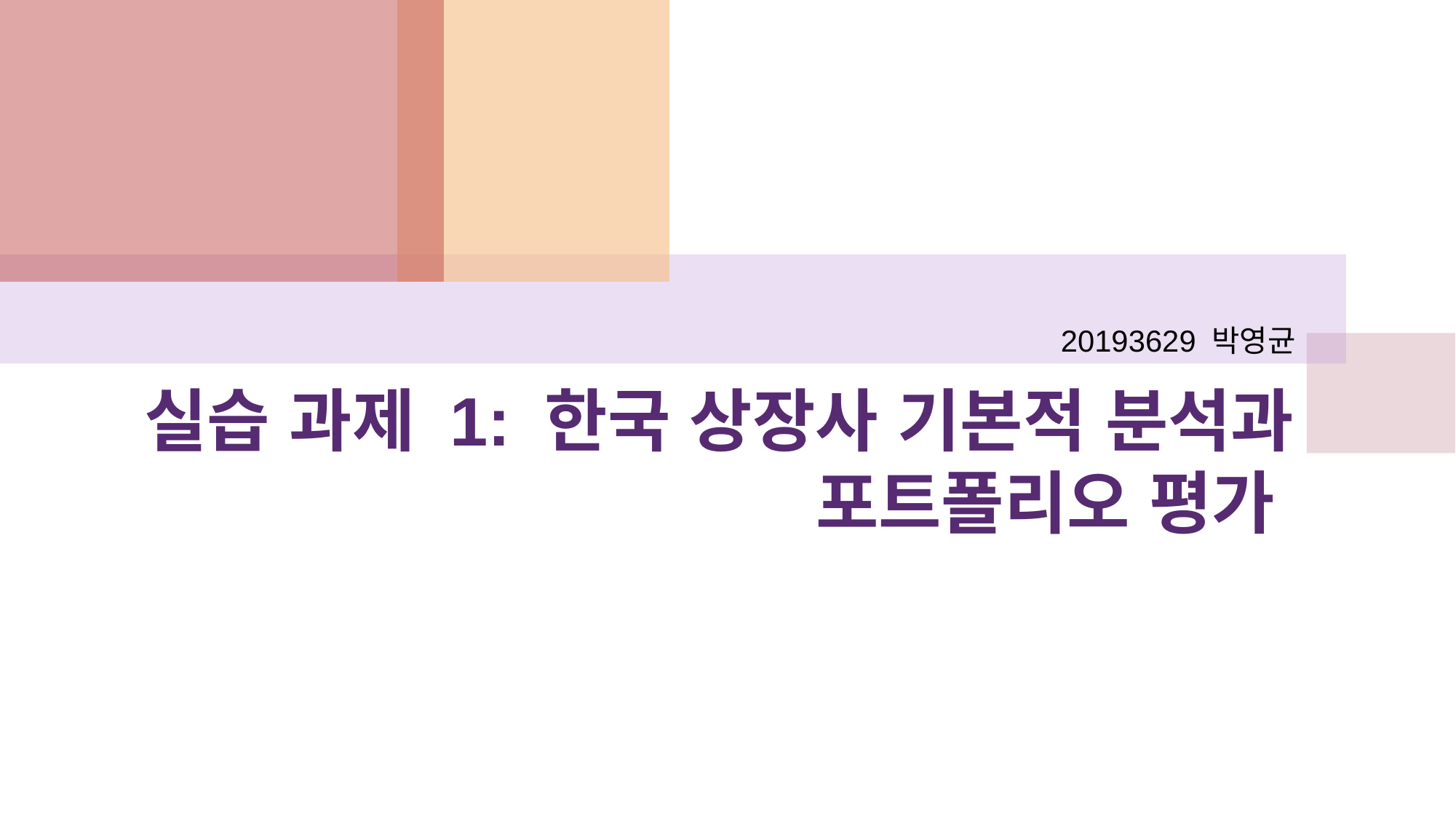

20193629 박영균
# 실습 과제 1: 한국 상장사 기본적 분석과 포트폴리오 평가